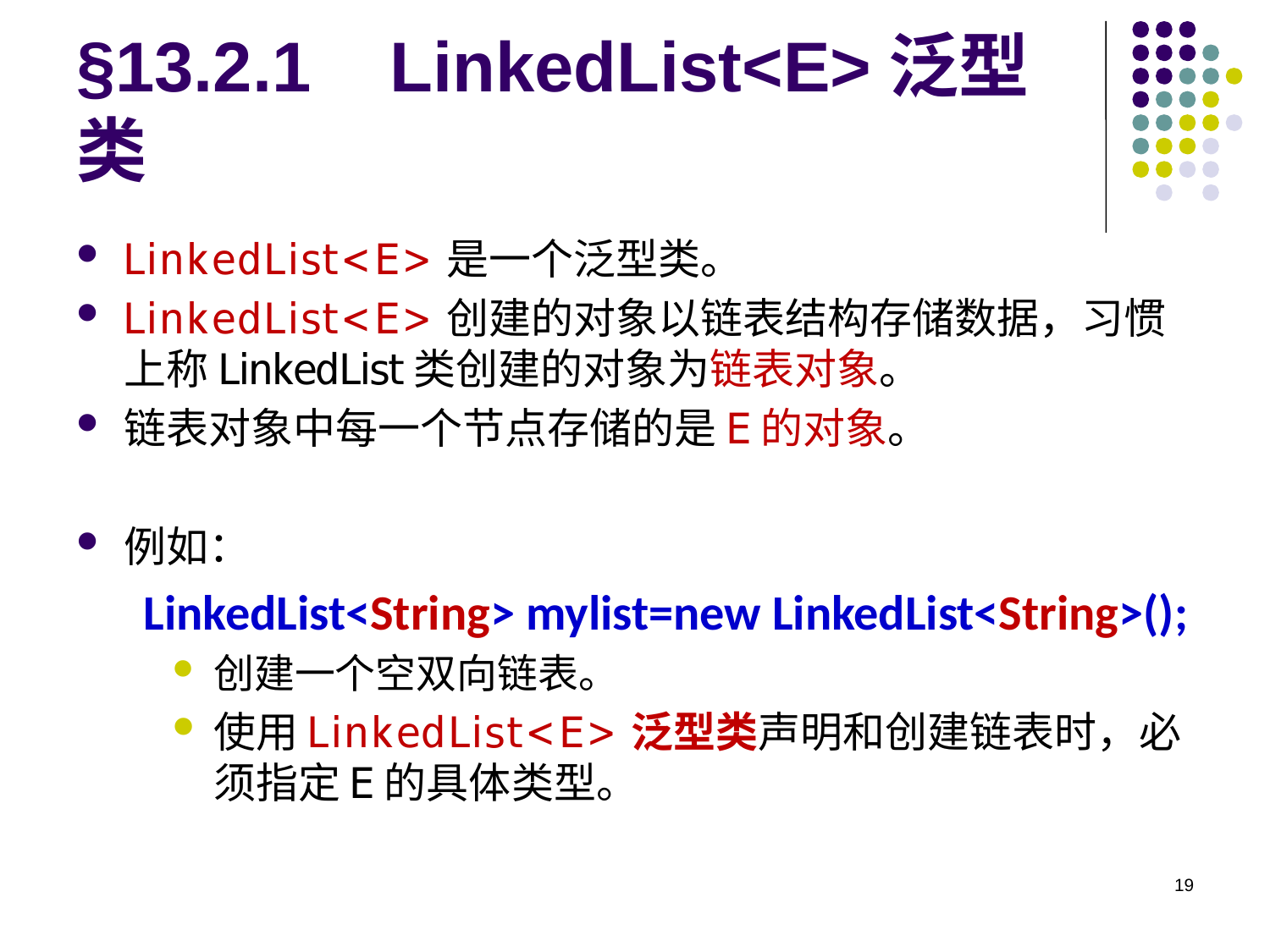

# §13.2.1    LinkedList<E>泛型类
LinkedList<E>是一个泛型类。
LinkedList<E>创建的对象以链表结构存储数据，习惯上称LinkedList类创建的对象为链表对象。
链表对象中每一个节点存储的是E的对象。

例如：
LinkedList<String> mylist=new LinkedList<String>();
创建一个空双向链表。
使用LinkedList<E>泛型类声明和创建链表时，必须指定E的具体类型。

19